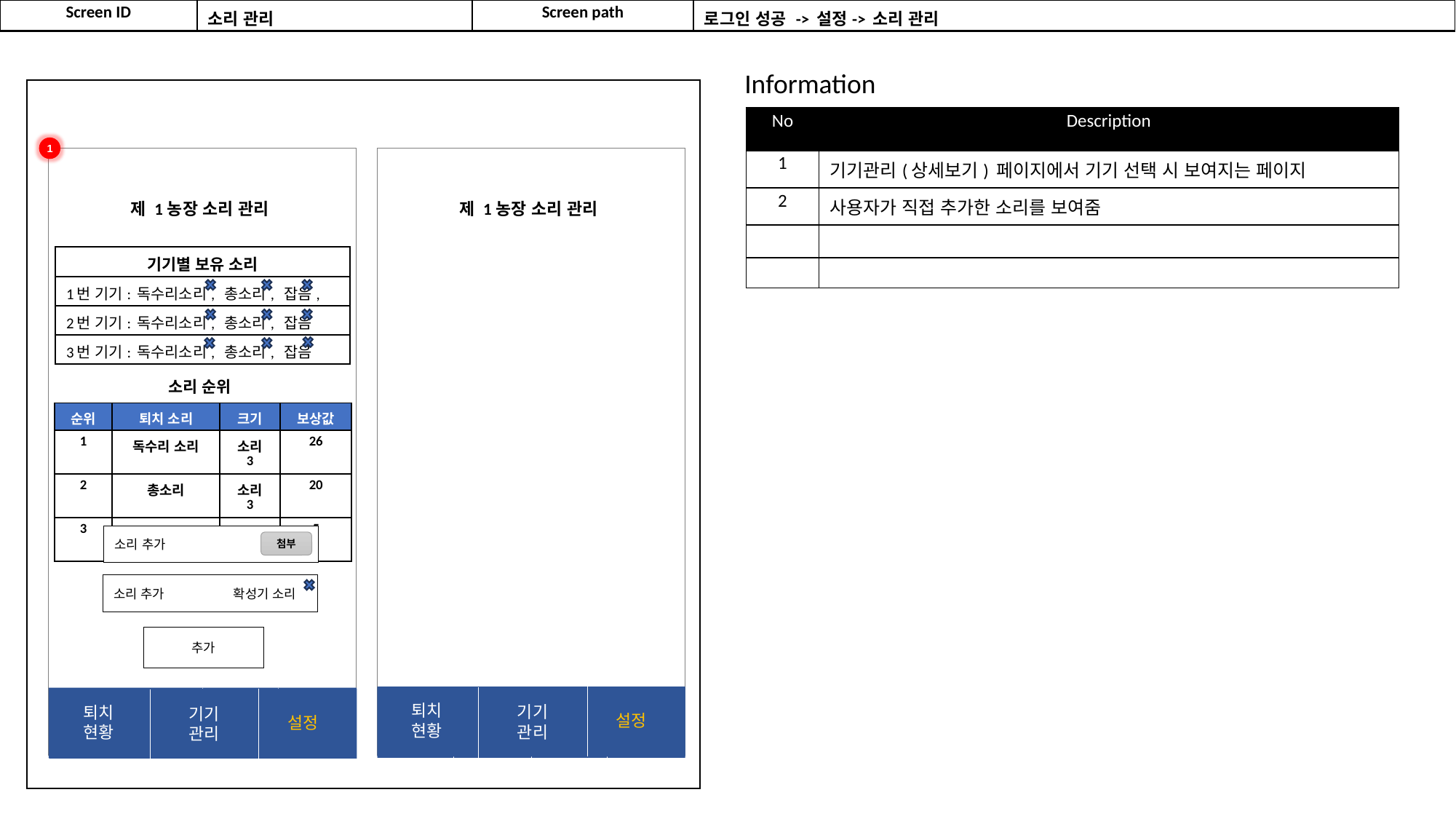

| Screen ID | 소리 관리 | Screen path | 로그인 성공 -> 설정-> 소리 관리 |
| --- | --- | --- | --- |
Information

| No | Description |
| --- | --- |
| 1 | 기기관리(상세보기) 페이지에서 기기 선택 시 보여지는 페이지 |
| 2 | 사용자가 직접 추가한 소리를 보여줌 |
|  |  |
|  |  |
1

제 1농장 소리 관리
제 1농장 소리 관리
| 기기별 보유 소리 |
| --- |
| 1번 기기: 독수리소리, 총소리, 잡음, |
| 2번 기기: 독수리소리, 총소리, 잡음 |
| 3번 기기: 독수리소리, 총소리, 잡음 |

소리 순위
| 순위 | 퇴치 소리 | 크기 | 보상값 |
| --- | --- | --- | --- |
| 1 | 독수리 소리 | 소리 3 | 26 |
| 2 | 총소리 | 소리 3 | 20 |
| 3 | 잡음 | 소리 3 | 5 |
소리 추가
첨부
소리 추가                   확성기 소리

추가

퇴치현황
기기관리
설정

퇴치현황
기기관리
퇴치
통계
설정

퇴치현황
기기관리
설정
퇴치현황
기기관리
퇴치
통계
설정